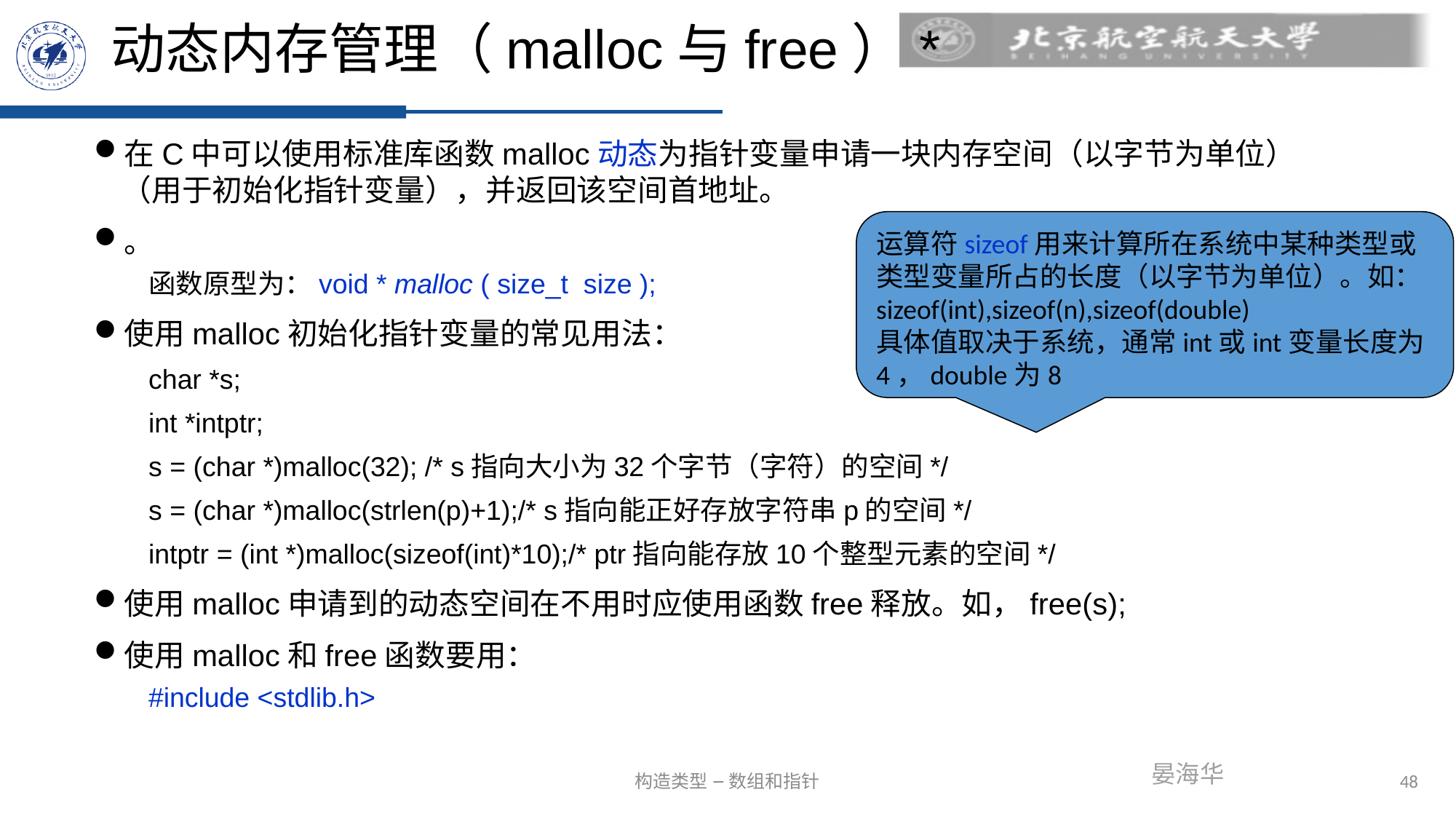

# 动态内存管理（malloc与free）*
在C中可以使用标准库函数malloc动态为指针变量申请一块内存空间（以字节为单位）（用于初始化指针变量），并返回该空间首地址。
。
函数原型为：void * malloc ( size_t  size );
使用malloc初始化指针变量的常见用法：
char *s;
int *intptr;
s = (char *)malloc(32); /* s指向大小为32个字节（字符）的空间*/
s = (char *)malloc(strlen(p)+1);/* s指向能正好存放字符串p的空间*/
intptr = (int *)malloc(sizeof(int)*10);/* ptr指向能存放10个整型元素的空间*/
使用malloc申请到的动态空间在不用时应使用函数free释放。如，free(s);
使用malloc和free函数要用：
#include <stdlib.h>
运算符sizeof用来计算所在系统中某种类型或类型变量所占的长度（以字节为单位）。如：
sizeof(int),sizeof(n),sizeof(double)
具体值取决于系统，通常int或int变量长度为4，double为8
48
构造类型 – 数组和指针